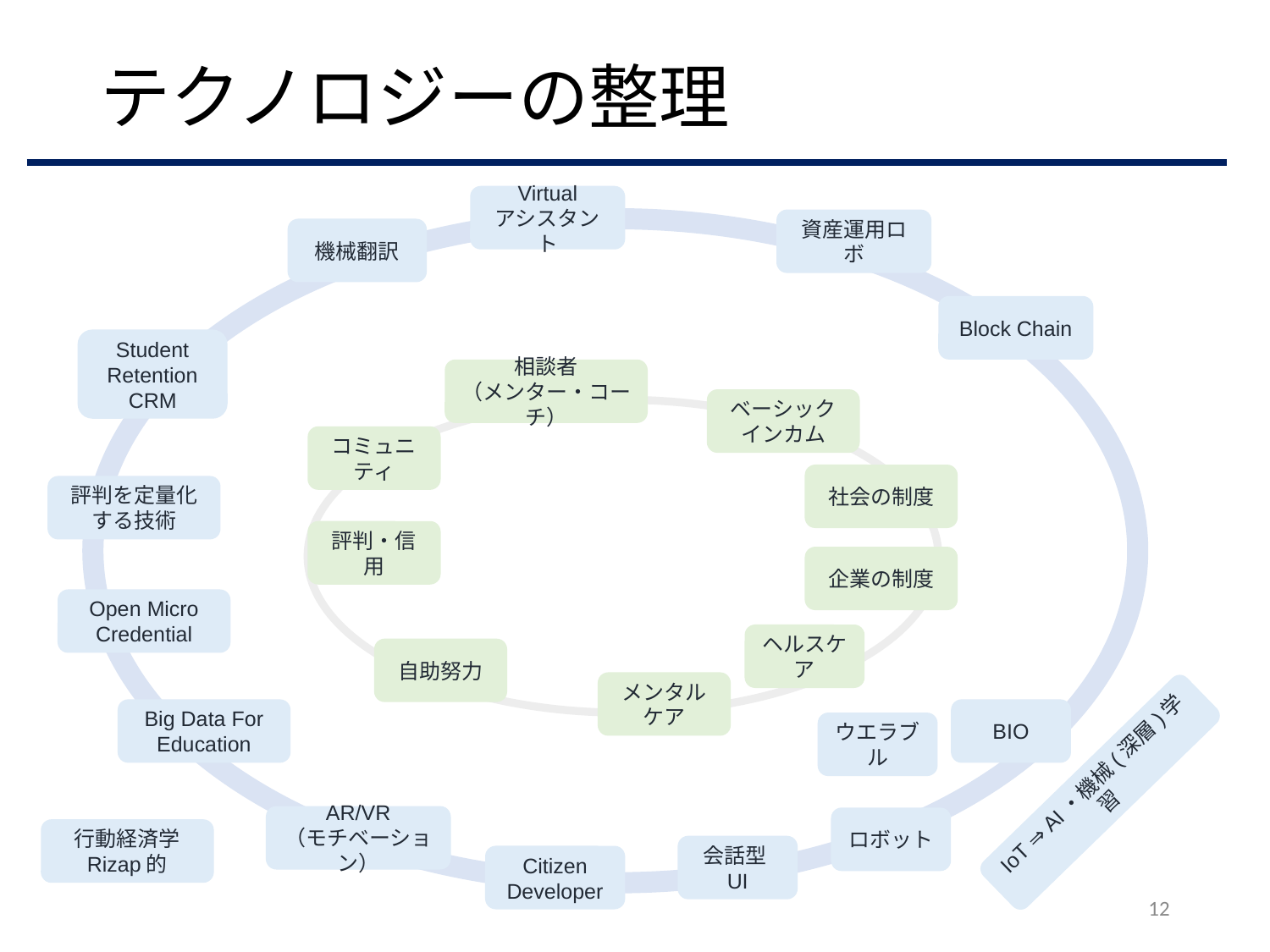

# テクノロジーの整理
Virtual
アシスタント
資産運用ロボ

機械翻訳
Block Chain
Student Retention CRM
相談者
（メンター・コーチ）
ベーシック
インカム

コミュニティ
社会の制度
評判を定量化
する技術
評判・信用
企業の制度
Open Micro Credential
ヘルスケア
自助努力
メンタルケア
Big Data For Education
BIO
ウエラブル
IoT ⇒ AI・機械(深層)学習
AR/VR
（モチベーション）
ロボット
行動経済学
Rizap的
会話型UI
Citizen Developer
12